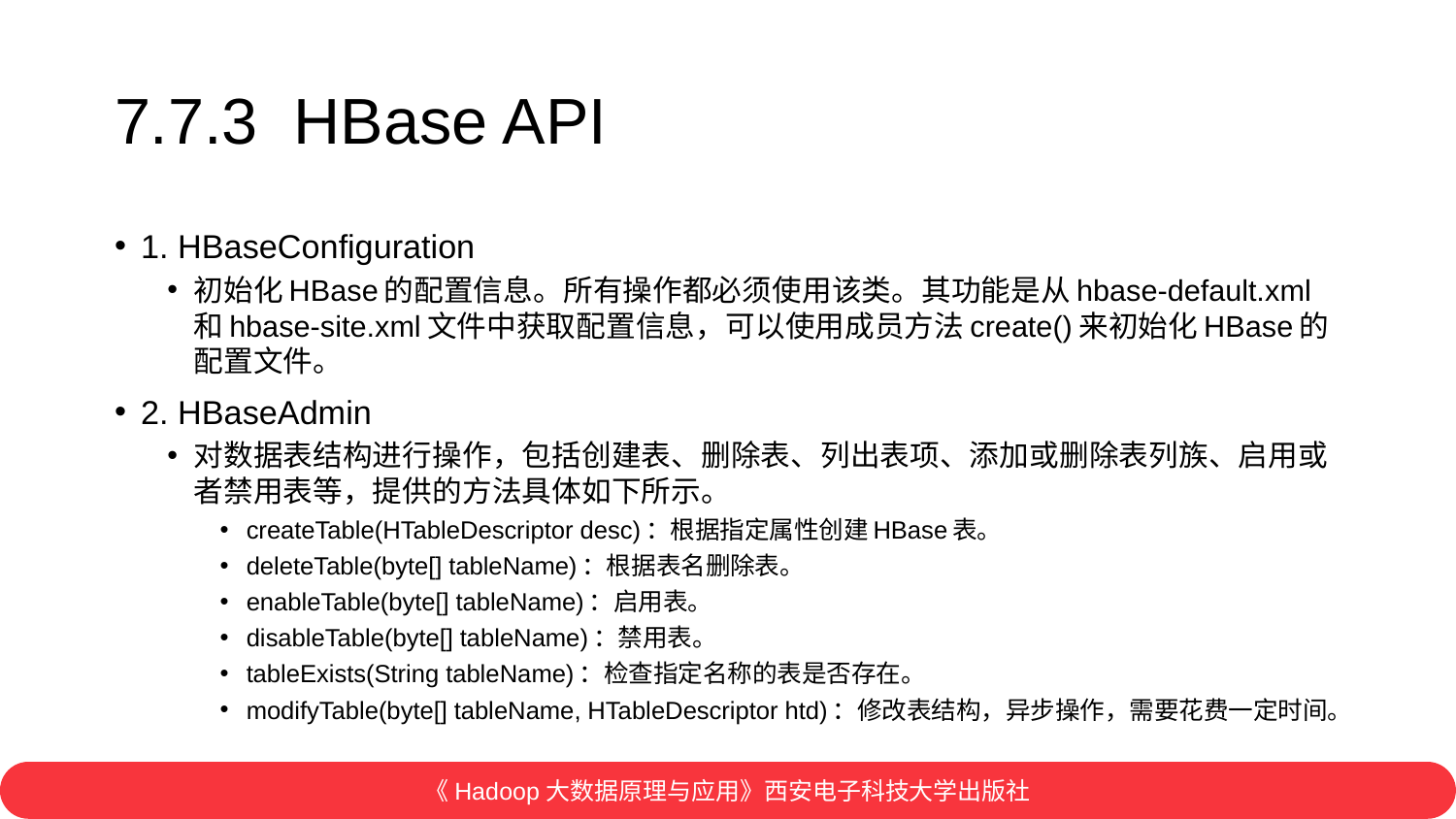

# 7.7.3  HBase API
1. HBaseConfiguration
初始化HBase的配置信息。所有操作都必须使用该类。其功能是从hbase-default.xml和hbase-site.xml文件中获取配置信息，可以使用成员方法create()来初始化HBase的配置文件。
2. HBaseAdmin
对数据表结构进行操作，包括创建表、删除表、列出表项、添加或删除表列族、启用或者禁用表等，提供的方法具体如下所示。
createTable(HTableDescriptor desc)：根据指定属性创建HBase表。
deleteTable(byte[] tableName)：根据表名删除表。
enableTable(byte[] tableName)：启用表。
disableTable(byte[] tableName)：禁用表。
tableExists(String tableName)：检查指定名称的表是否存在。
modifyTable(byte[] tableName, HTableDescriptor htd)：修改表结构，异步操作，需要花费一定时间。